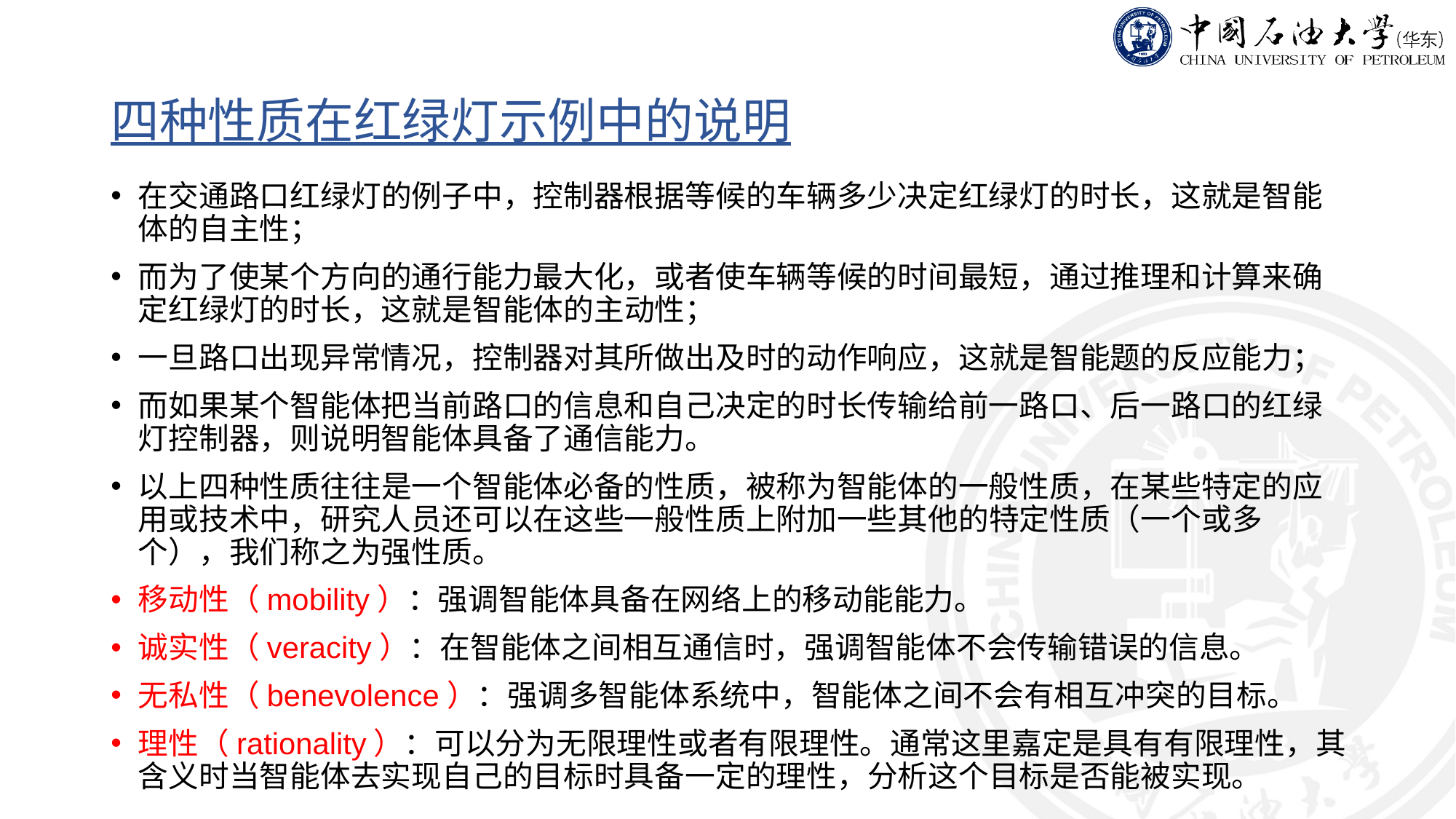

# 四种性质在红绿灯示例中的说明
在交通路口红绿灯的例子中，控制器根据等候的车辆多少决定红绿灯的时长，这就是智能体的自主性；
而为了使某个方向的通行能力最大化，或者使车辆等候的时间最短，通过推理和计算来确定红绿灯的时长，这就是智能体的主动性；
一旦路口出现异常情况，控制器对其所做出及时的动作响应，这就是智能题的反应能力；
而如果某个智能体把当前路口的信息和自己决定的时长传输给前一路口、后一路口的红绿灯控制器，则说明智能体具备了通信能力。
以上四种性质往往是一个智能体必备的性质，被称为智能体的一般性质，在某些特定的应用或技术中，研究人员还可以在这些一般性质上附加一些其他的特定性质（一个或多个），我们称之为强性质。
移动性（mobility）：强调智能体具备在网络上的移动能能力。
诚实性（veracity）：在智能体之间相互通信时，强调智能体不会传输错误的信息。
无私性（benevolence）：强调多智能体系统中，智能体之间不会有相互冲突的目标。
理性（rationality）：可以分为无限理性或者有限理性。通常这里嘉定是具有有限理性，其含义时当智能体去实现自己的目标时具备一定的理性，分析这个目标是否能被实现。